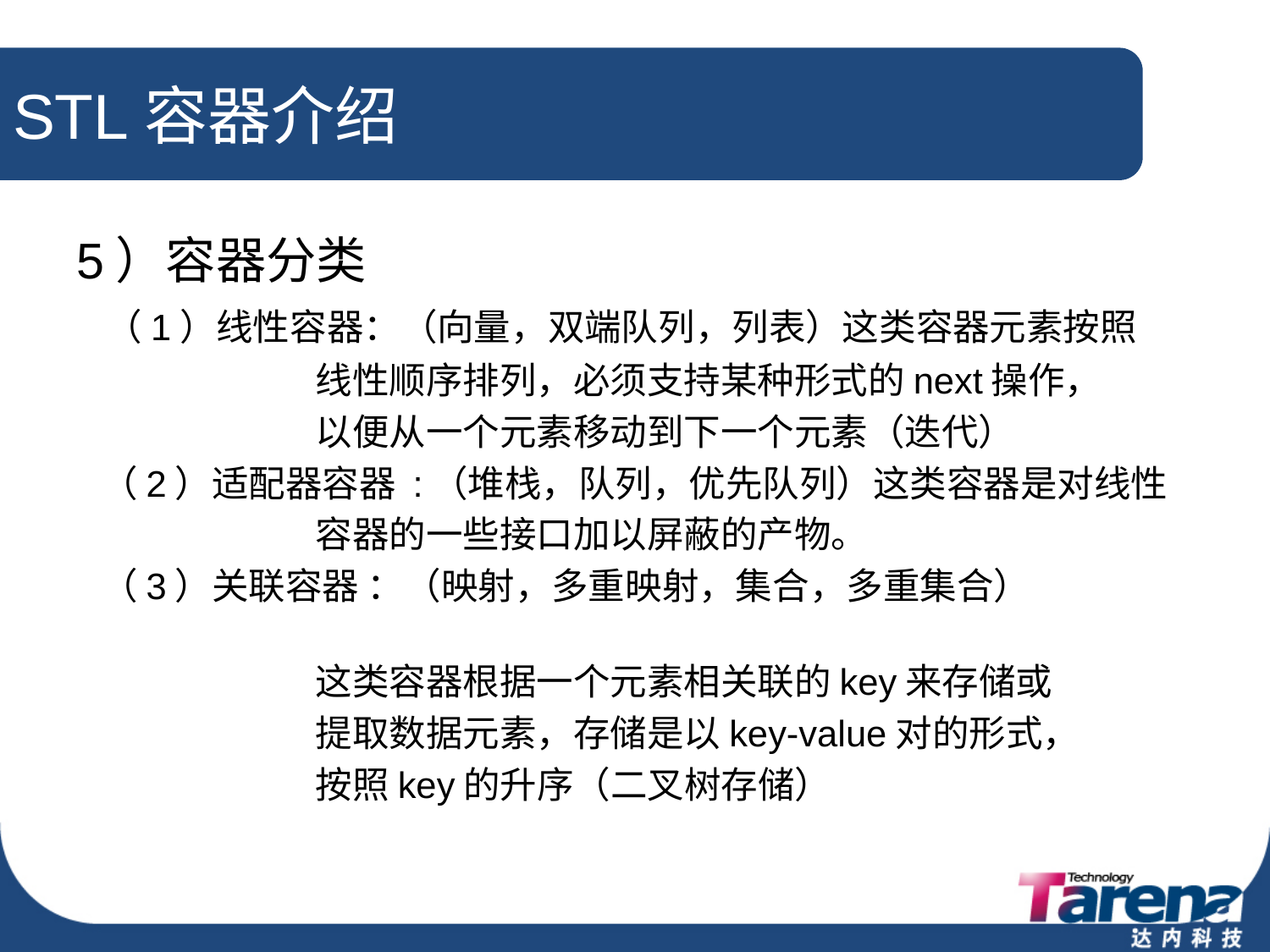

# STL容器介绍
5）容器分类
  （1）线性容器：（向量，双端队列，列表）这类容器元素按照
                            线性顺序排列，必须支持某种形式的next操作，
                            以便从一个元素移动到下一个元素（迭代）
  （2）适配器容器 :（堆栈，队列，优先队列）这类容器是对线性
                            容器的一些接口加以屏蔽的产物。
  （3）关联容器 ：（映射，多重映射，集合，多重集合）
                            这类容器根据一个元素相关联的key来存储或
                            提取数据元素，存储是以key-value对的形式，
                            按照key的升序（二叉树存储）